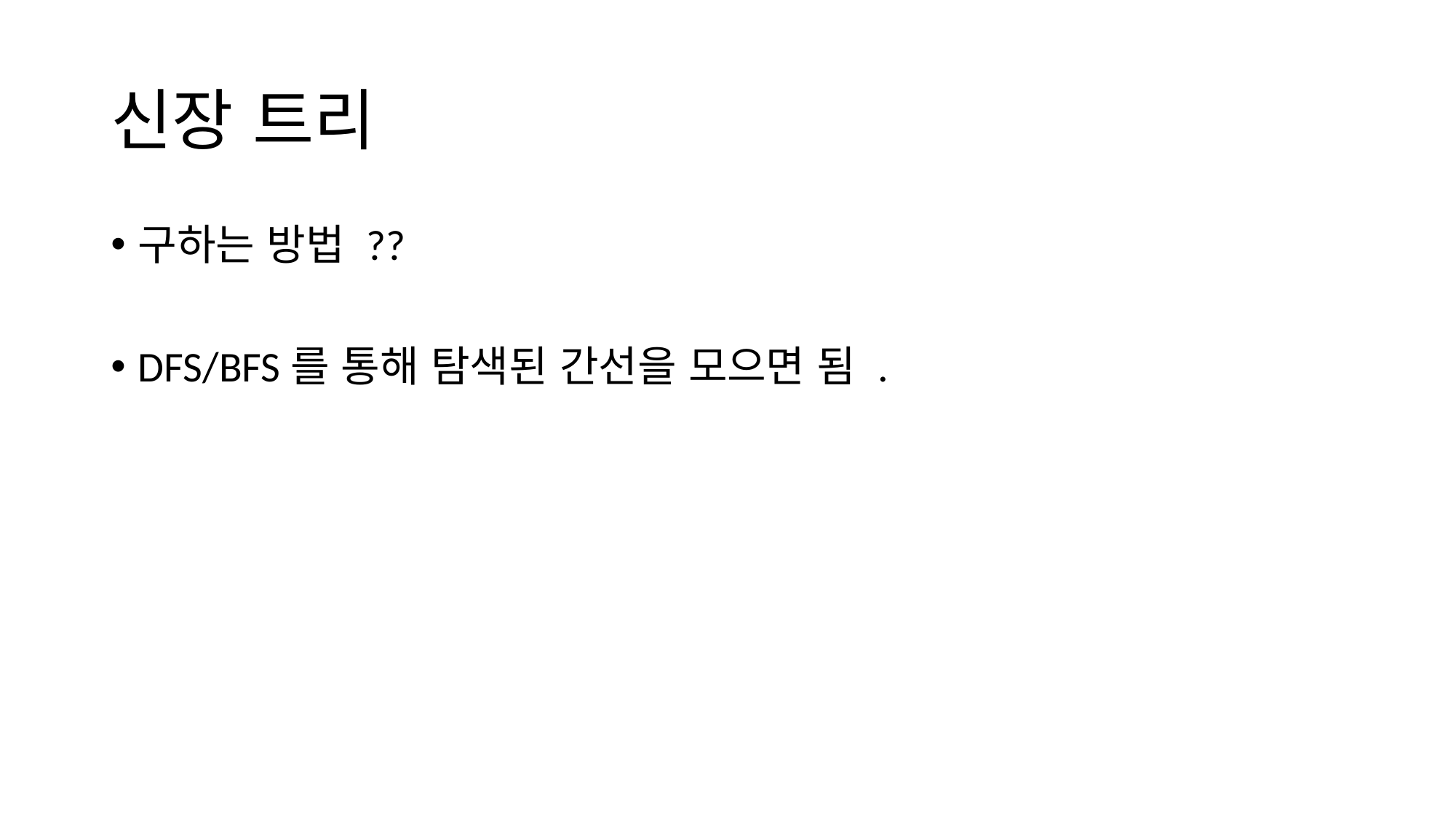

# 신장 트리
구하는 방법 ??

DFS/BFS를 통해 탐색된 간선을 모으면 됨 .